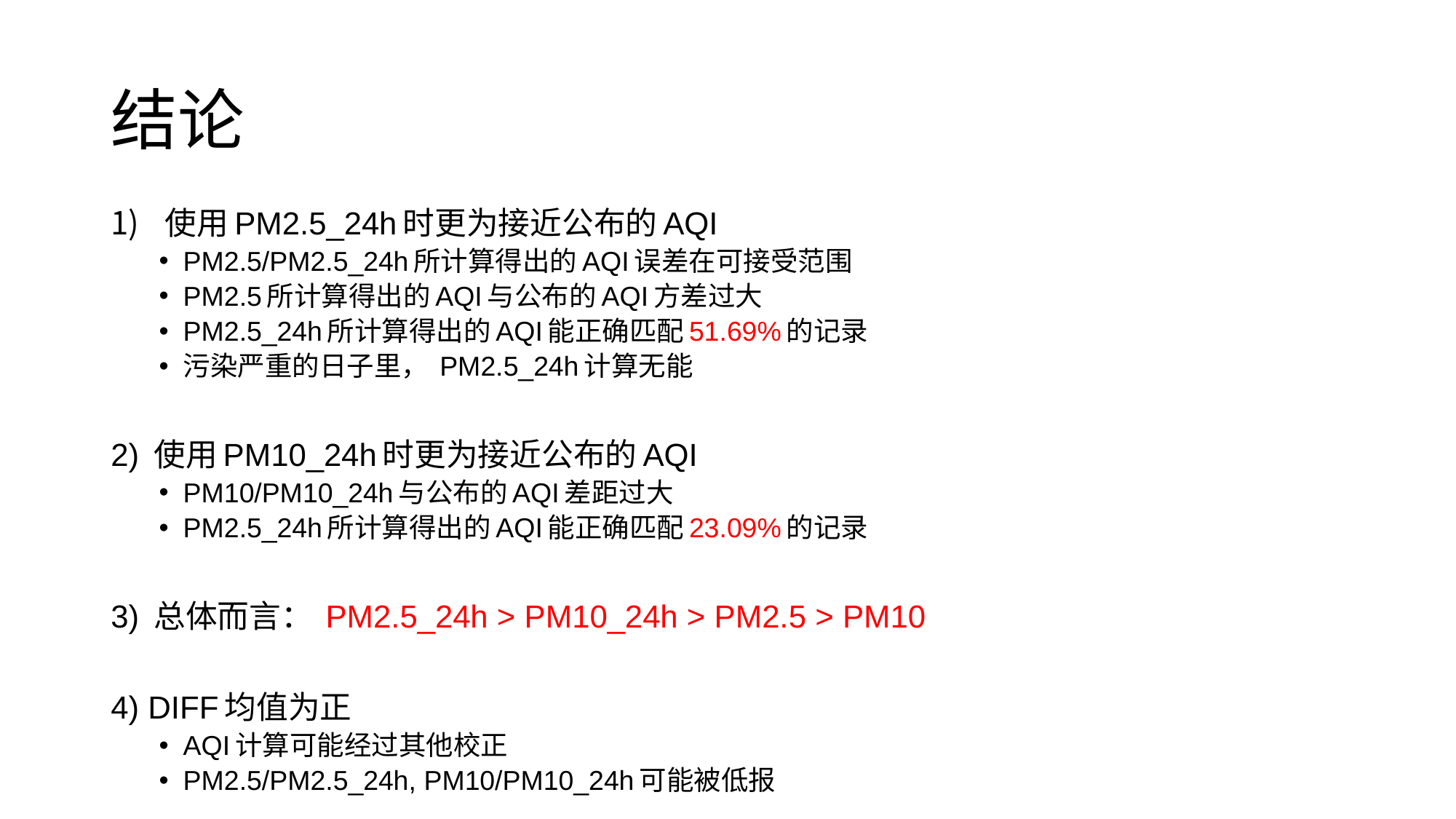

# 结论
使用PM2.5_24h时更为接近公布的AQI
PM2.5/PM2.5_24h所计算得出的AQI误差在可接受范围
PM2.5所计算得出的AQI与公布的AQI方差过大
PM2.5_24h所计算得出的AQI能正确匹配51.69%的记录
污染严重的日子里， PM2.5_24h计算无能

2) 使用PM10_24h时更为接近公布的AQI
PM10/PM10_24h与公布的AQI差距过大
PM2.5_24h所计算得出的AQI能正确匹配23.09%的记录

3) 总体而言： PM2.5_24h > PM10_24h > PM2.5 > PM10

4) DIFF均值为正
AQI计算可能经过其他校正
PM2.5/PM2.5_24h, PM10/PM10_24h可能被低报